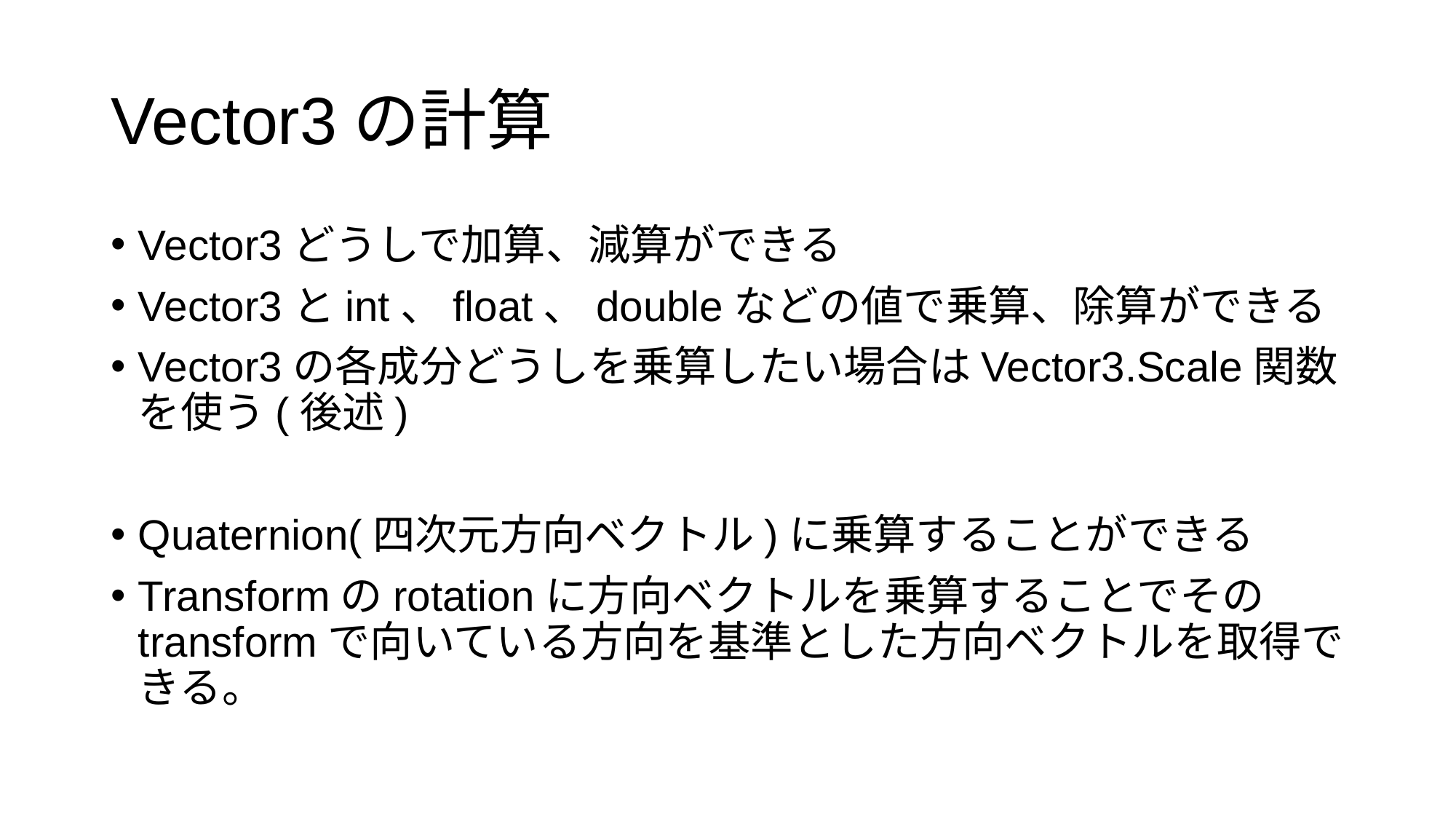

# Vector3の計算
Vector3どうしで加算、減算ができる
Vector3とint、float、doubleなどの値で乗算、除算ができる
Vector3の各成分どうしを乗算したい場合はVector3.Scale関数を使う(後述)

Quaternion(四次元方向ベクトル)に乗算することができる
Transformのrotationに方向ベクトルを乗算することでそのtransformで向いている方向を基準とした方向ベクトルを取得できる。